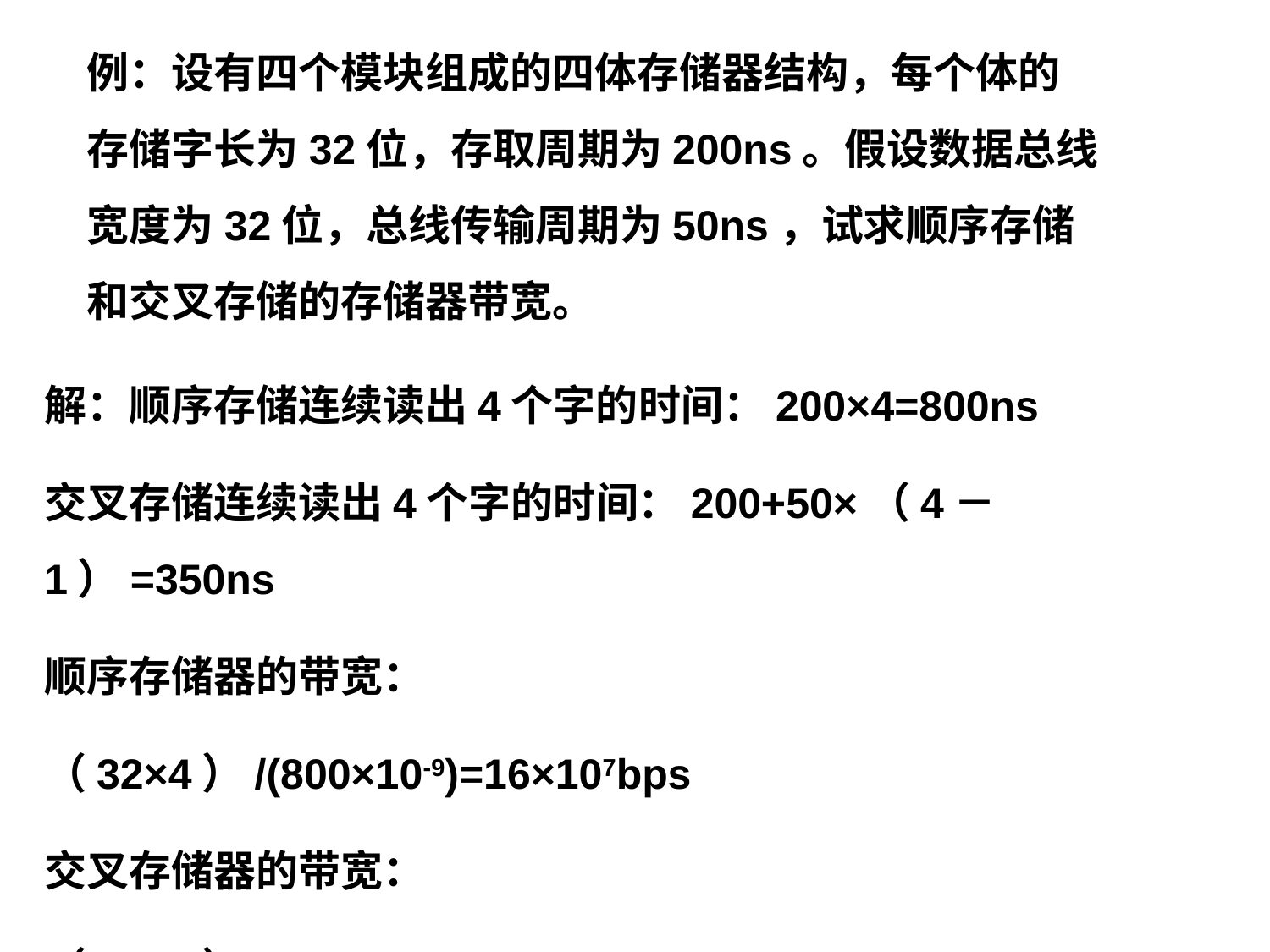

例：设有四个模块组成的四体存储器结构，每个体的存储字长为32位，存取周期为200ns。假设数据总线宽度为32位，总线传输周期为50ns，试求顺序存储和交叉存储的存储器带宽。

解：顺序存储连续读出4个字的时间：200×4=800ns
交叉存储连续读出4个字的时间：200+50×（4－1）=350ns
顺序存储器的带宽：
（32×4）/(800×10-9)=16×107bps
交叉存储器的带宽：
（32×4）/(350×10-9)=37×107bps